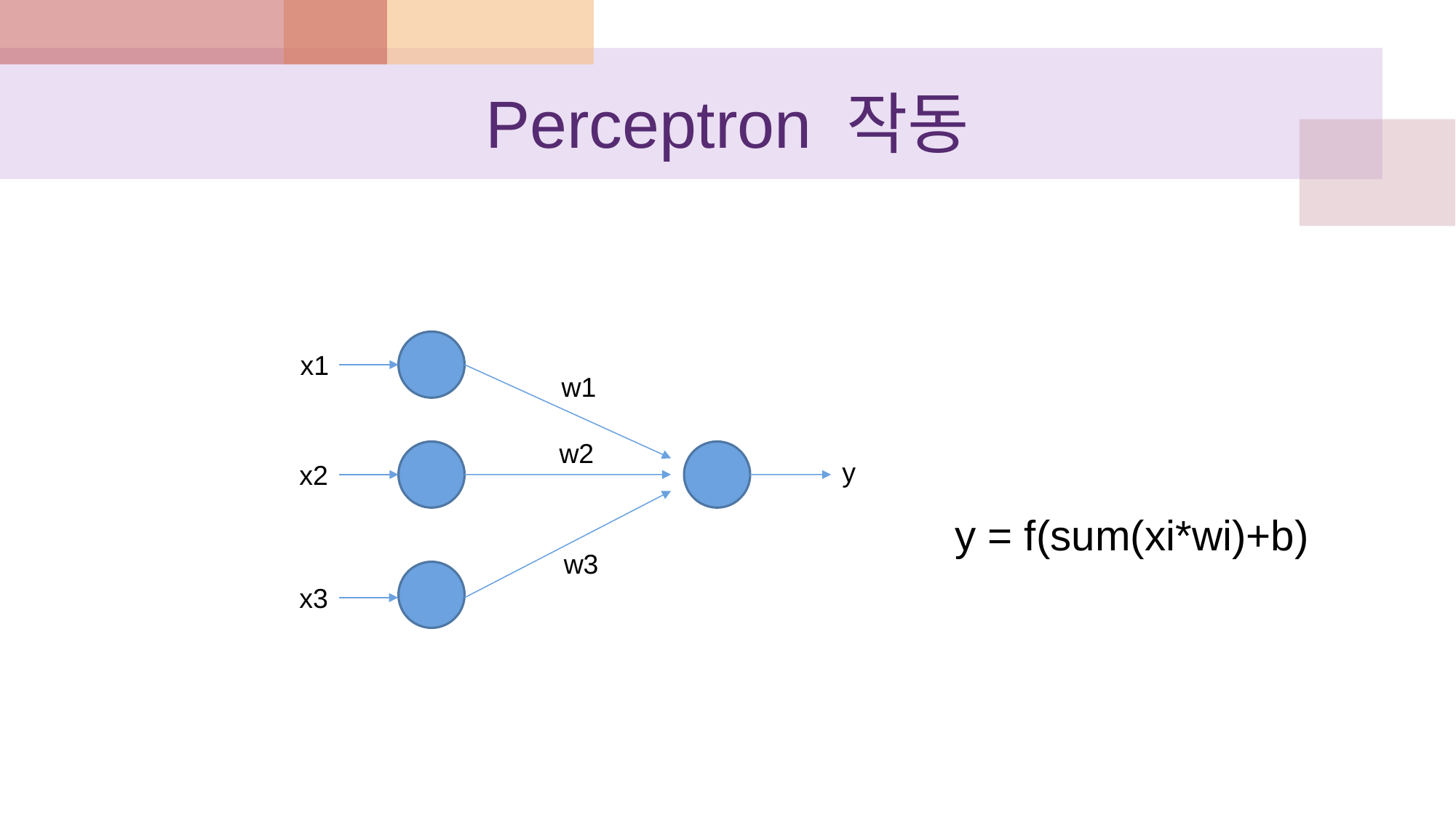

# Perceptron 작동

x1
w1
w2

y
x2
y = f(sum(xi*wi)+b)
w3

x3